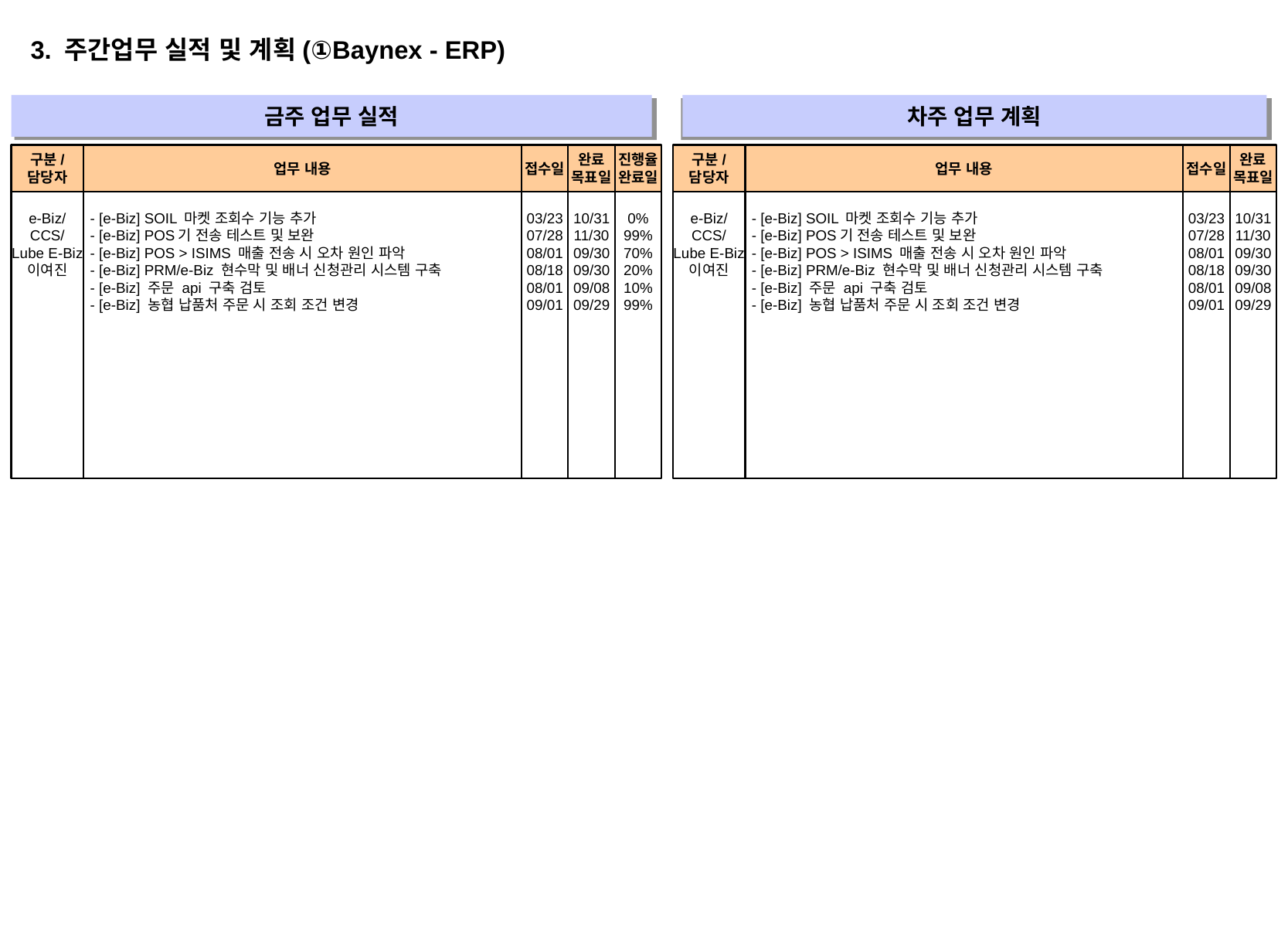

3. 주간업무 실적 및 계획(①Baynex - ERP)
금주 업무 실적
차주 업무 계획
" "
" "
구분/
담당자
업무 내용
접수일
완료
목표일
진행율
완료일
구분/
담당자
업무 내용
접수일
완료
목표일
e-Biz/
CCS/
Lube E-Biz
이여진

- [e-Biz] SOIL 마켓 조회수 기능 추가
- [e-Biz] POS기 전송 테스트 및 보완
- [e-Biz] POS > ISIMS 매출 전송 시 오차 원인 파악
- [e-Biz] PRM/e-Biz 현수막 및 배너 신청관리 시스템 구축
- [e-Biz] 주문 api 구축 검토
- [e-Biz] 농협 납품처 주문 시 조회 조건 변경
03/23
07/28
08/01
08/18
08/01
09/01
10/31
11/30
09/30
09/30
09/08
09/29
0%
99%
70%
20%
10%
99%
e-Biz/
CCS/
Lube E-Biz
이여진

- [e-Biz] SOIL 마켓 조회수 기능 추가
- [e-Biz] POS기 전송 테스트 및 보완
- [e-Biz] POS > ISIMS 매출 전송 시 오차 원인 파악
- [e-Biz] PRM/e-Biz 현수막 및 배너 신청관리 시스템 구축
- [e-Biz] 주문 api 구축 검토
- [e-Biz] 농협 납품처 주문 시 조회 조건 변경
03/23
07/28
08/01
08/18
08/01
09/01
10/31
11/30
09/30
09/30
09/08
09/29